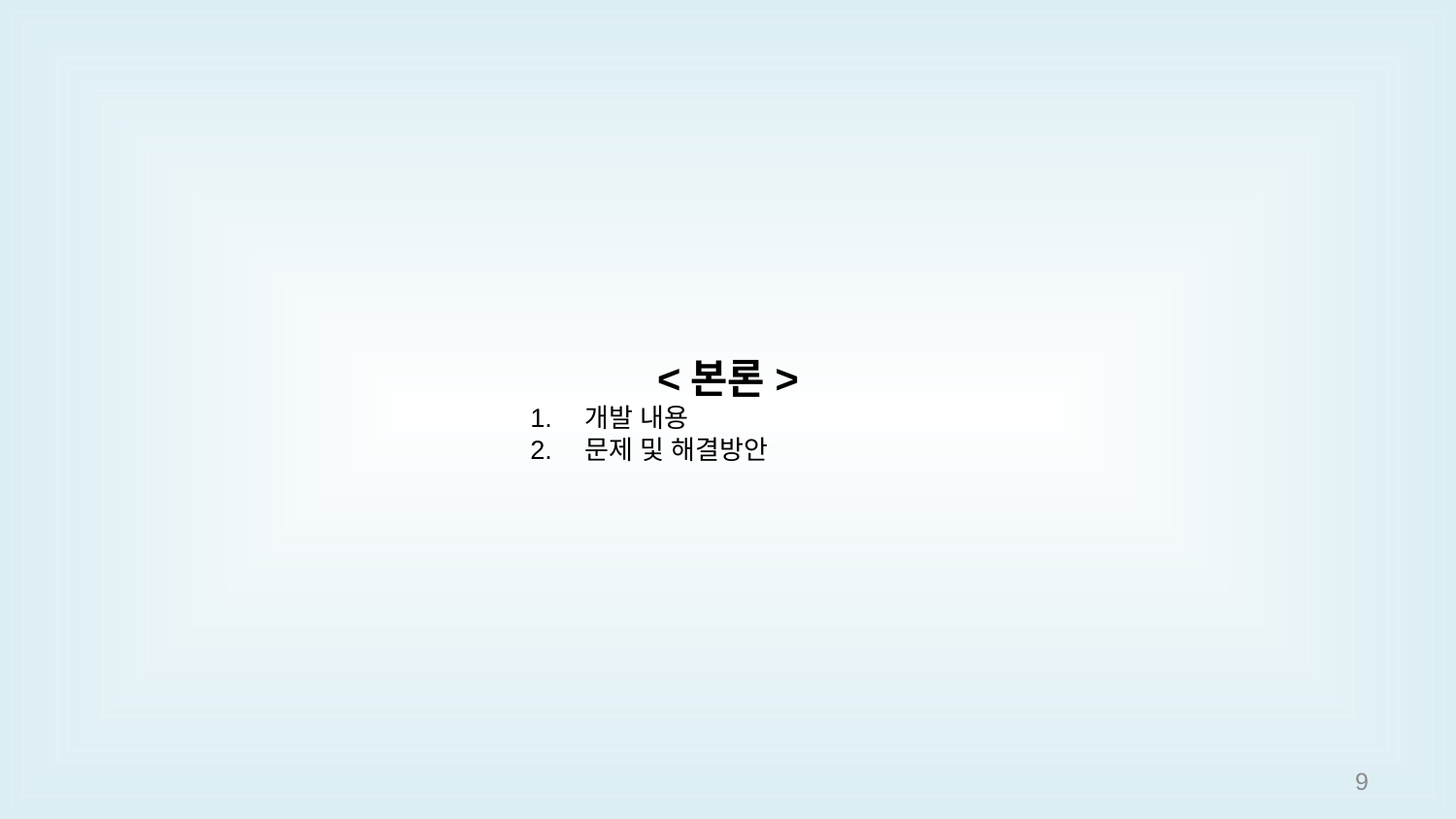

<본론>
개발 내용
문제 및 해결방안
9